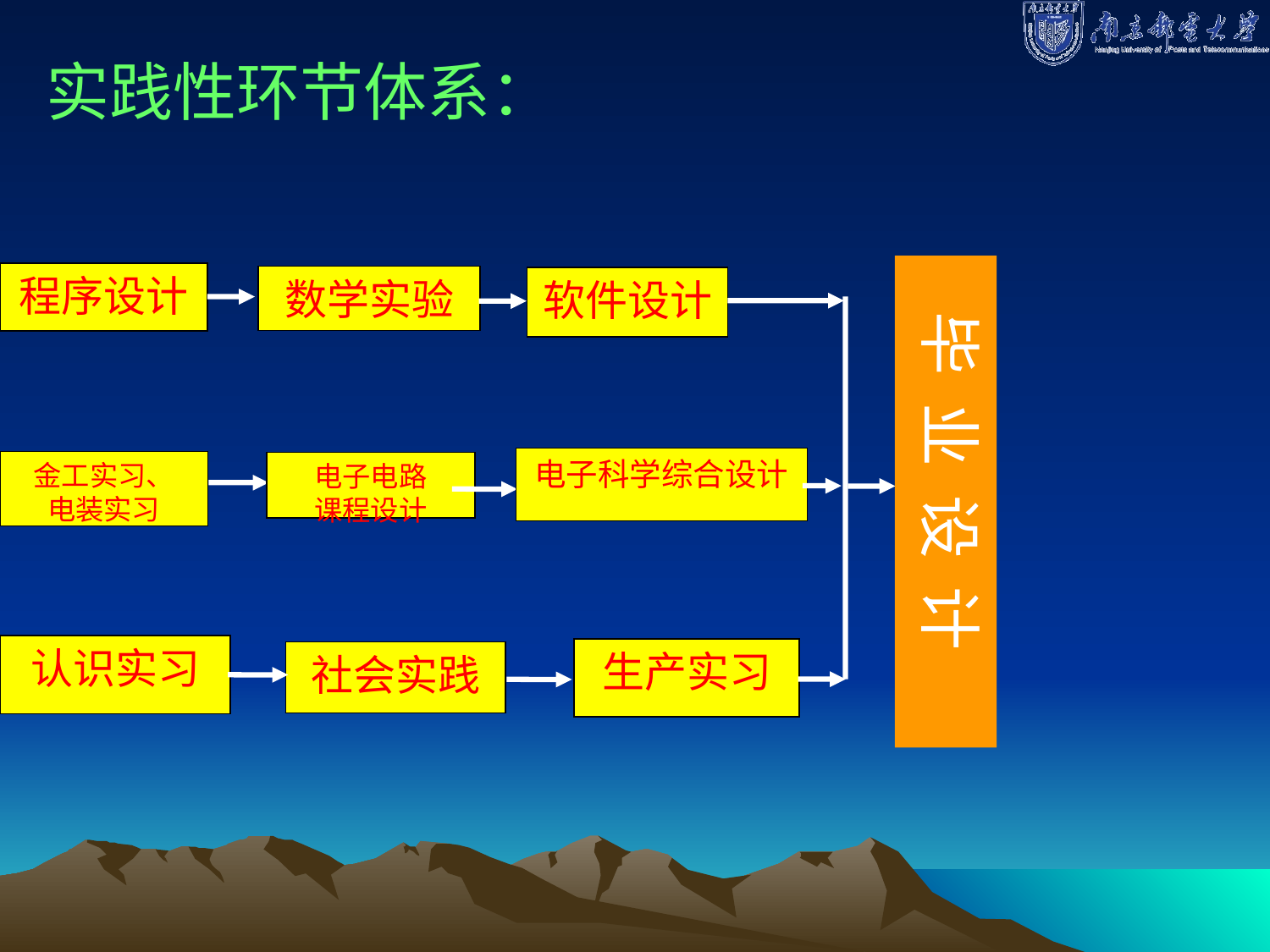

实践性环节体系：
  毕  业  设  计
程序设计
数学实验
软件设计

电子科学综合设计
金工实习、
电装实习
电子电路
课程设计

认识实习
生产实习
社会实践

30